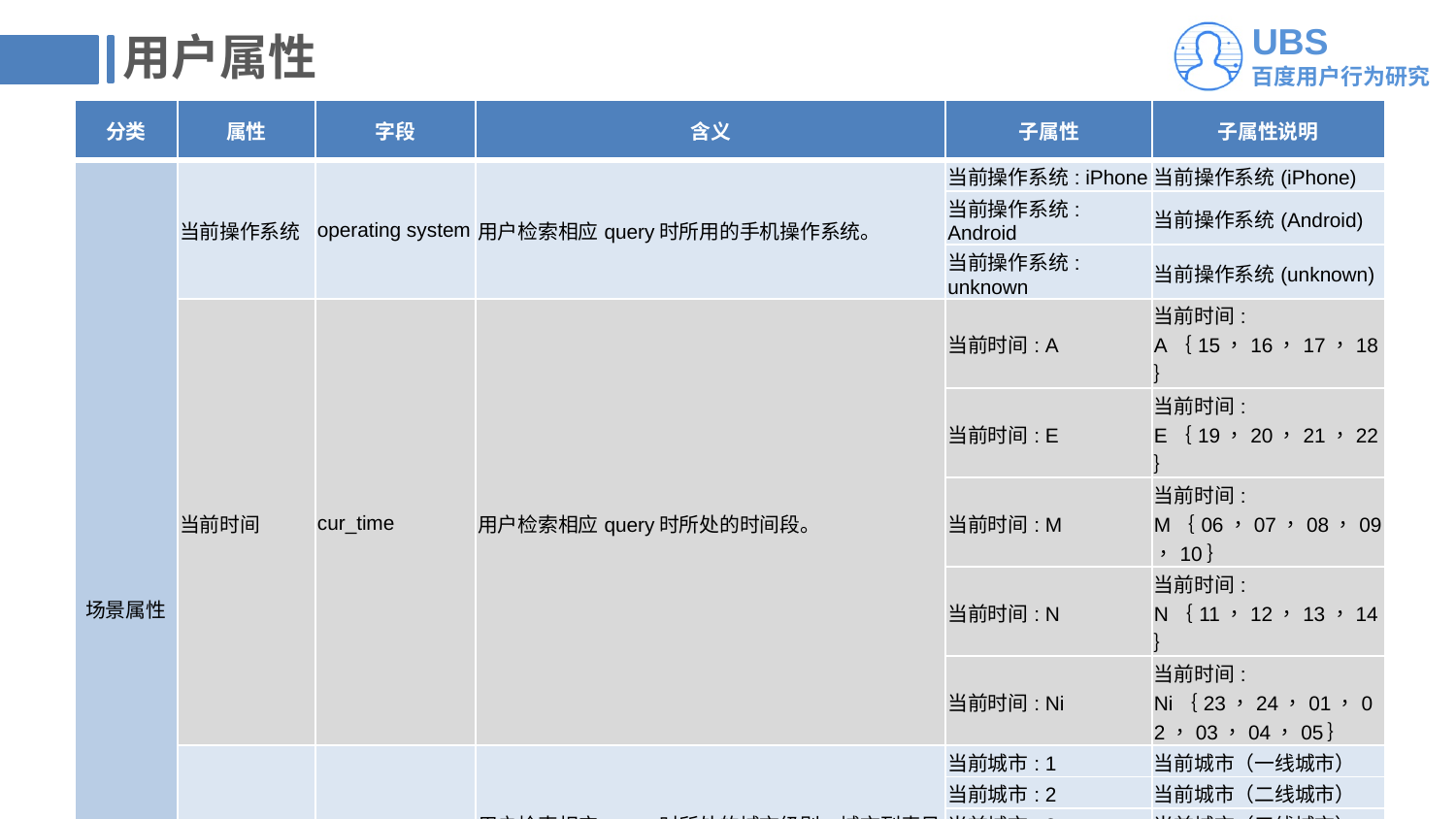

# 用户属性

| 分类 | 属性 | 字段 | 含义 | 子属性 | 子属性说明 |
| --- | --- | --- | --- | --- | --- |
| 场景属性 | 当前操作系统 | operating system | 用户检索相应query时所用的手机操作系统。 | 当前操作系统: iPhone | 当前操作系统(iPhone) |
|  |  |  |  | 当前操作系统: Android | 当前操作系统(Android) |
|  |  |  |  | 当前操作系统: unknown | 当前操作系统(unknown) |
|  | 当前时间 | cur\_time | 用户检索相应query时所处的时间段。 | 当前时间: A | 当前时间: A｛15，16，17，18｝ |
|  |  |  |  | 当前时间: E | 当前时间: E｛19，20，21，22｝ |
|  |  |  |  | 当前时间: M | 当前时间: M｛06，07，08，09，10｝ |
|  |  |  |  | 当前时间: N | 当前时间: N｛11，12，13，14｝ |
|  |  |  |  | 当前时间: Ni | 当前时间: Ni｛23，24，01，02，03，04，05｝ |
|  | 当前所在城市 | cur\_city | 用户检索相应query时所处的城市级别。城市列表见附件。 | 当前城市: 1 | 当前城市（一线城市） |
|  |  |  |  | 当前城市: 2 | 当前城市（二线城市） |
|  |  |  |  | 当前城市: 3 | 当前城市（三线城市） |
|  |  |  |  | 当前城市: 4 | 当前城市（四五六线城市） |
|  |  |  |  | 当前城市: unknown | 当前城市（未知） |
|  | 当前网络环境 | cur\_netType | 用户检索相应query时所处的网络环境。 | 当前网络环境: 1 | 当前网络环境（wifi） |
|  |  |  |  | 当前网络环境: 2 | 当前网络环境（2G） |
|  |  |  |  | 当前网络环境: 3 | 当前网络环境（3G） |
|  |  |  |  | 当前网络环境: 4 | 当前网络环境（4G） |